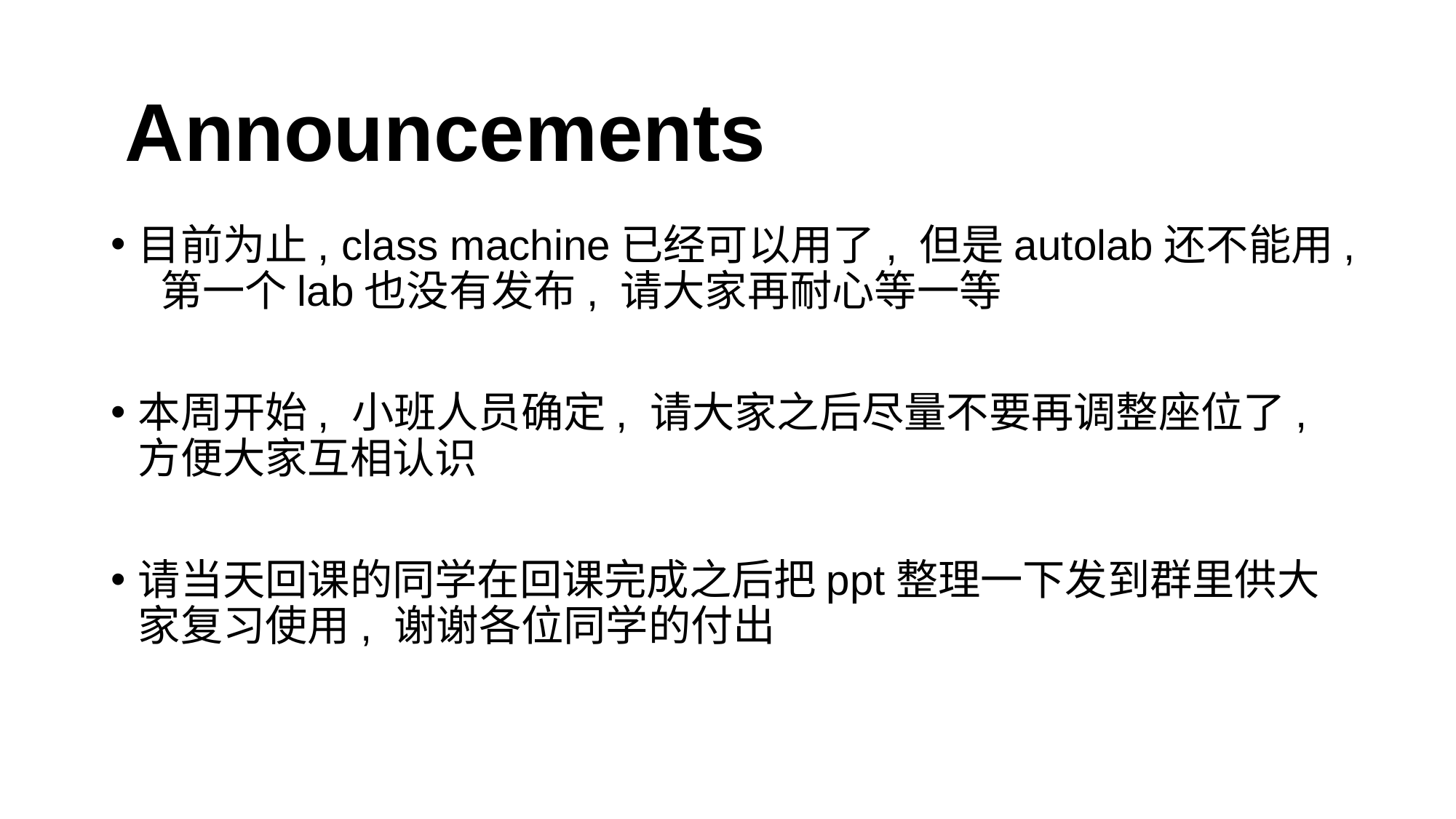

Announcements
目前为止, class machine已经可以用了, 但是autolab还不能用, 第一个lab也没有发布, 请大家再耐心等一等

本周开始, 小班人员确定, 请大家之后尽量不要再调整座位了, 方便大家互相认识

请当天回课的同学在回课完成之后把ppt整理一下发到群里供大家复习使用, 谢谢各位同学的付出